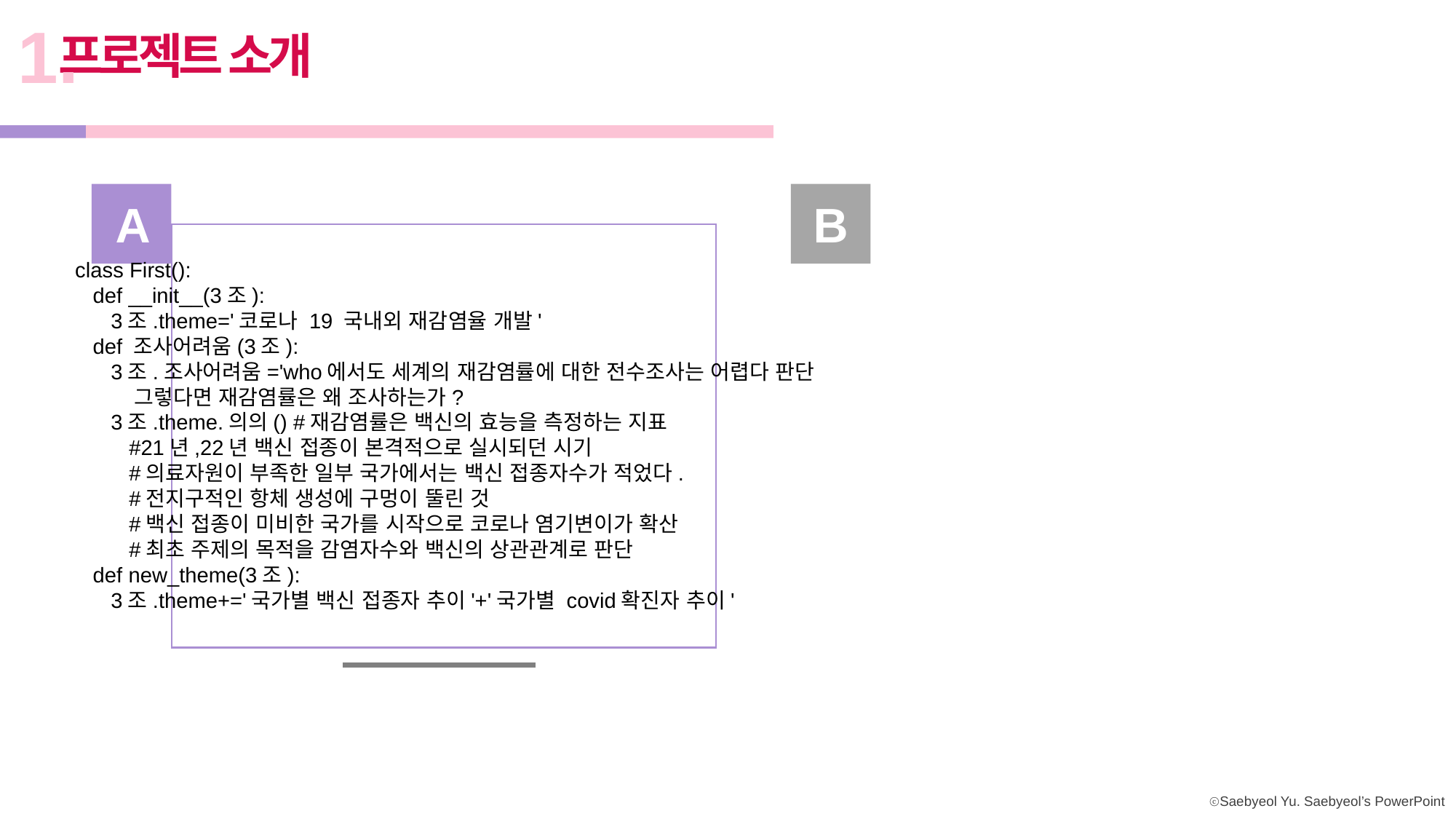

1.
프로젝트 소개

A
B

class First():
   def __init__(3조):
      3조.theme='코로나 19 국내외 재감염율 개발'
   def 조사어려움(3조):
      3조.조사어려움='who에서도 세계의 재감염률에 대한 전수조사는 어렵다 판단
         그렇다면 재감염률은 왜 조사하는가?
      3조.theme.의의() #재감염률은 백신의 효능을 측정하는 지표
         #21년,22년 백신 접종이 본격적으로 실시되던 시기
         #의료자원이 부족한 일부 국가에서는 백신 접종자수가 적었다.
         #전지구적인 항체 생성에 구멍이 뚤린 것
         #백신 접종이 미비한 국가를 시작으로 코로나 염기변이가 확산
         #최초 주제의 목적을 감염자수와 백신의 상관관계로 판단
   def new_theme(3조):
      3조.theme+='국가별 백신 접종자 추이'+'국가별 covid확진자 추이'